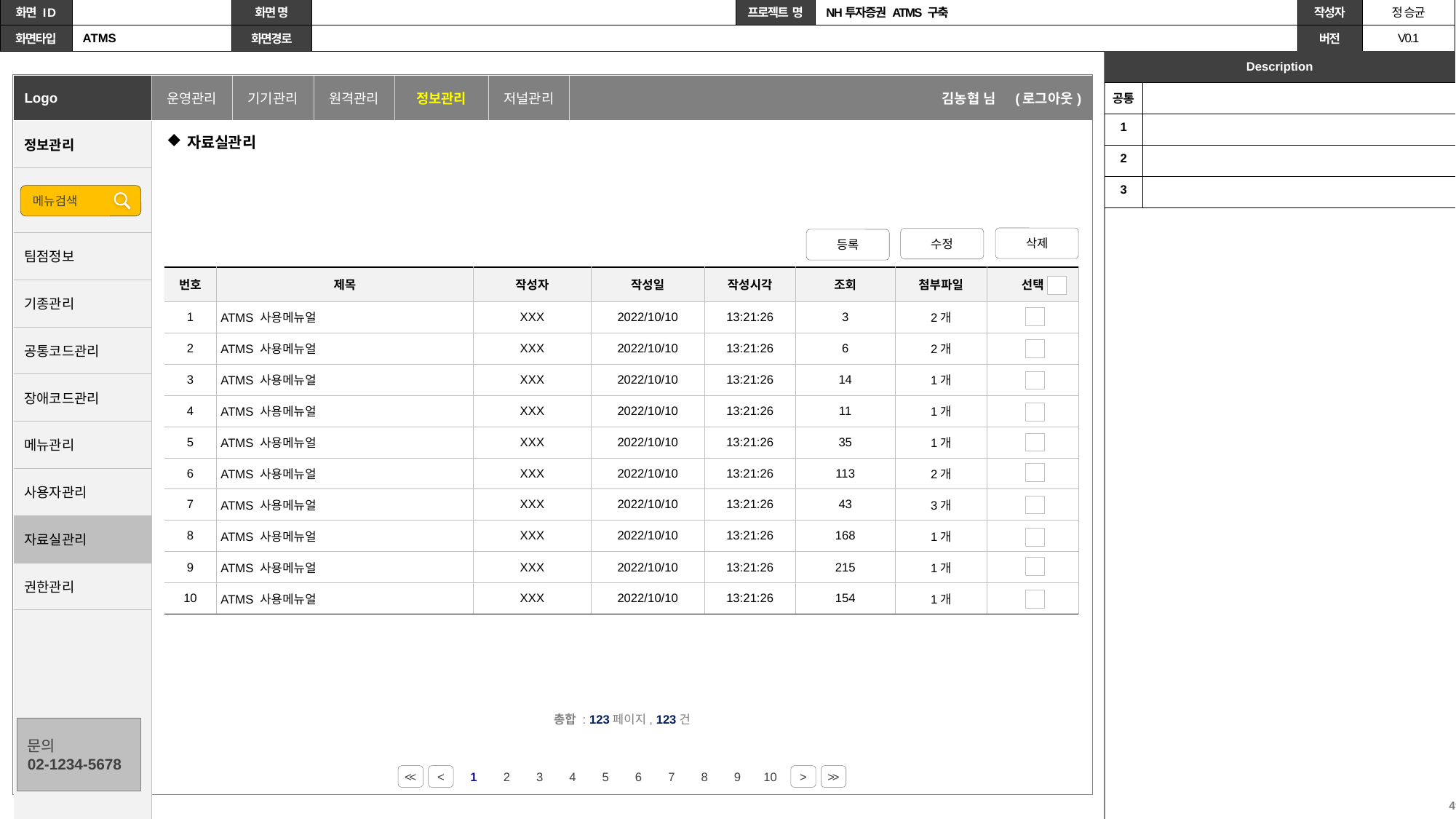

| Description |  |
| --- | --- |
| 공통 |  |
| 1 |  |
| 2 |  |
| 3 |  |
| Logo | 운영관리 | 기기관리 | 원격관리 | 정보관리 | 저널관리 |  | 김농협 님 (로그아웃) |
| --- | --- | --- | --- | --- | --- | --- | --- |
| 정보관리 |  |
| --- | --- |
|  |  |
|  |  |
| 팀점정보 |  |
| 기종관리 |  |
| 공통코드관리 |  |
| 장애코드관리 |  |
| 메뉴관리 |  |
| 사용자관리 |  |
| 자료실관리 |  |
| 권한관리 |  |
|  |  |
자료실관리
메뉴검색

삭제
수정
등록
| 번호 | 제목 | 작성자 | 작성일 | 작성시각 | 조회 | 첨부파일 | 선택 |
| --- | --- | --- | --- | --- | --- | --- | --- |
| 1 | ATMS 사용메뉴얼 | XXX | 2022/10/10 | 13:21:26 | 3 | 2개 |  |
| 2 | ATMS 사용메뉴얼 | XXX | 2022/10/10 | 13:21:26 | 6 | 2개 |  |
| 3 | ATMS 사용메뉴얼 | XXX | 2022/10/10 | 13:21:26 | 14 | 1개 |  |
| 4 | ATMS 사용메뉴얼 | XXX | 2022/10/10 | 13:21:26 | 11 | 1개 |  |
| 5 | ATMS 사용메뉴얼 | XXX | 2022/10/10 | 13:21:26 | 35 | 1개 |  |
| 6 | ATMS 사용메뉴얼 | XXX | 2022/10/10 | 13:21:26 | 113 | 2개 |  |
| 7 | ATMS 사용메뉴얼 | XXX | 2022/10/10 | 13:21:26 | 43 | 3개 |  |
| 8 | ATMS 사용메뉴얼 | XXX | 2022/10/10 | 13:21:26 | 168 | 1개 |  |
| 9 | ATMS 사용메뉴얼 | XXX | 2022/10/10 | 13:21:26 | 215 | 1개 |  |
| 10 | ATMS 사용메뉴얼 | XXX | 2022/10/10 | 13:21:26 | 154 | 1개 |  |

총합 : 123페이지, 123건
문의
02-1234-5678
<<
<
1
2
3
4
5
6
7
8
9
10
>
>>